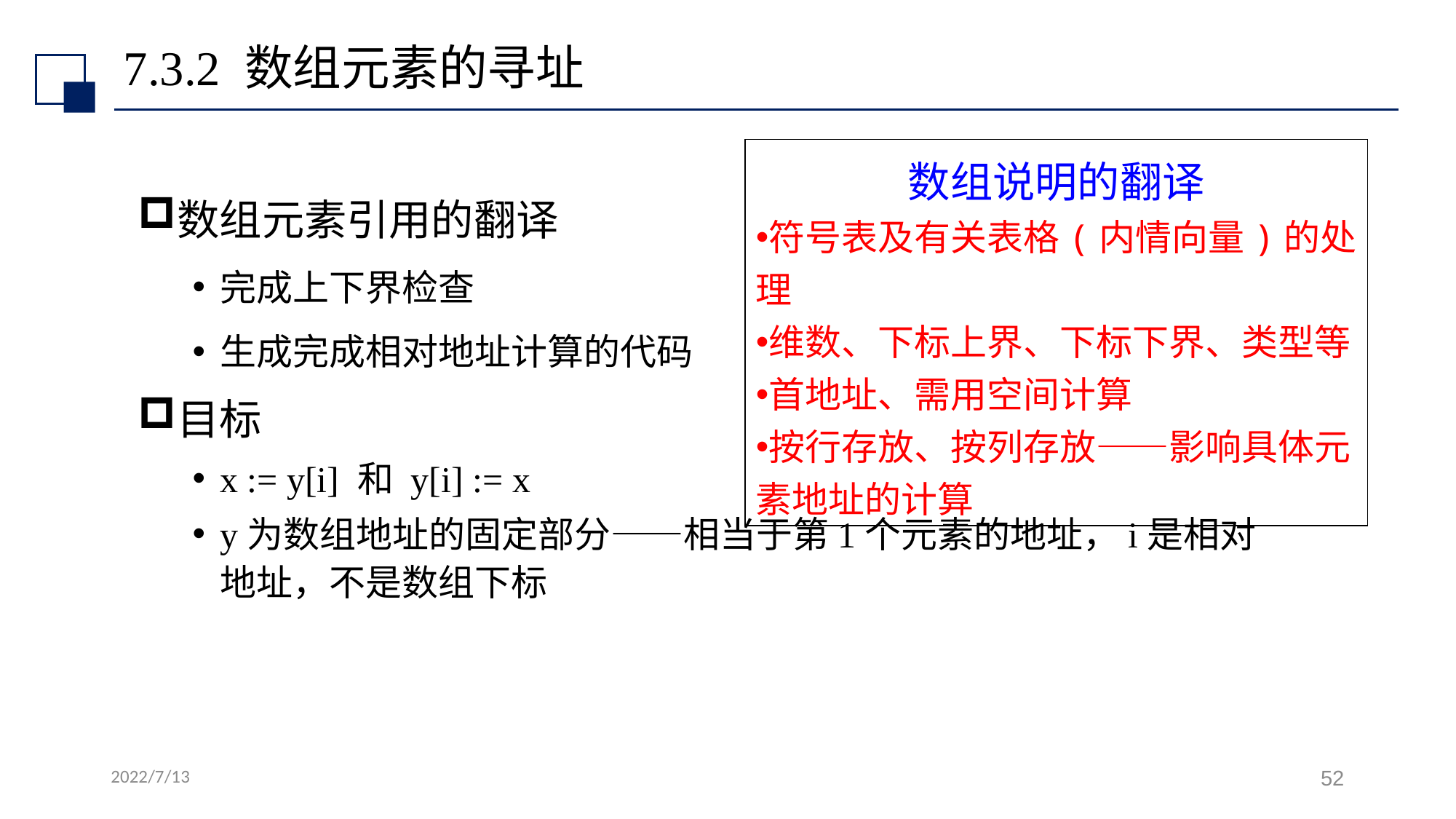

# 7.3.2 数组元素的寻址
数组说明的翻译
符号表及有关表格(内情向量)的处理
维数、下标上界、下标下界、类型等
首地址、需用空间计算
按行存放、按列存放——影响具体元素地址的计算
数组元素引用的翻译
完成上下界检查
生成完成相对地址计算的代码
目标
x := y[i] 和 y[i] := x
y为数组地址的固定部分——相当于第1个元素的地址，i是相对地址，不是数组下标
2022/7/13
52